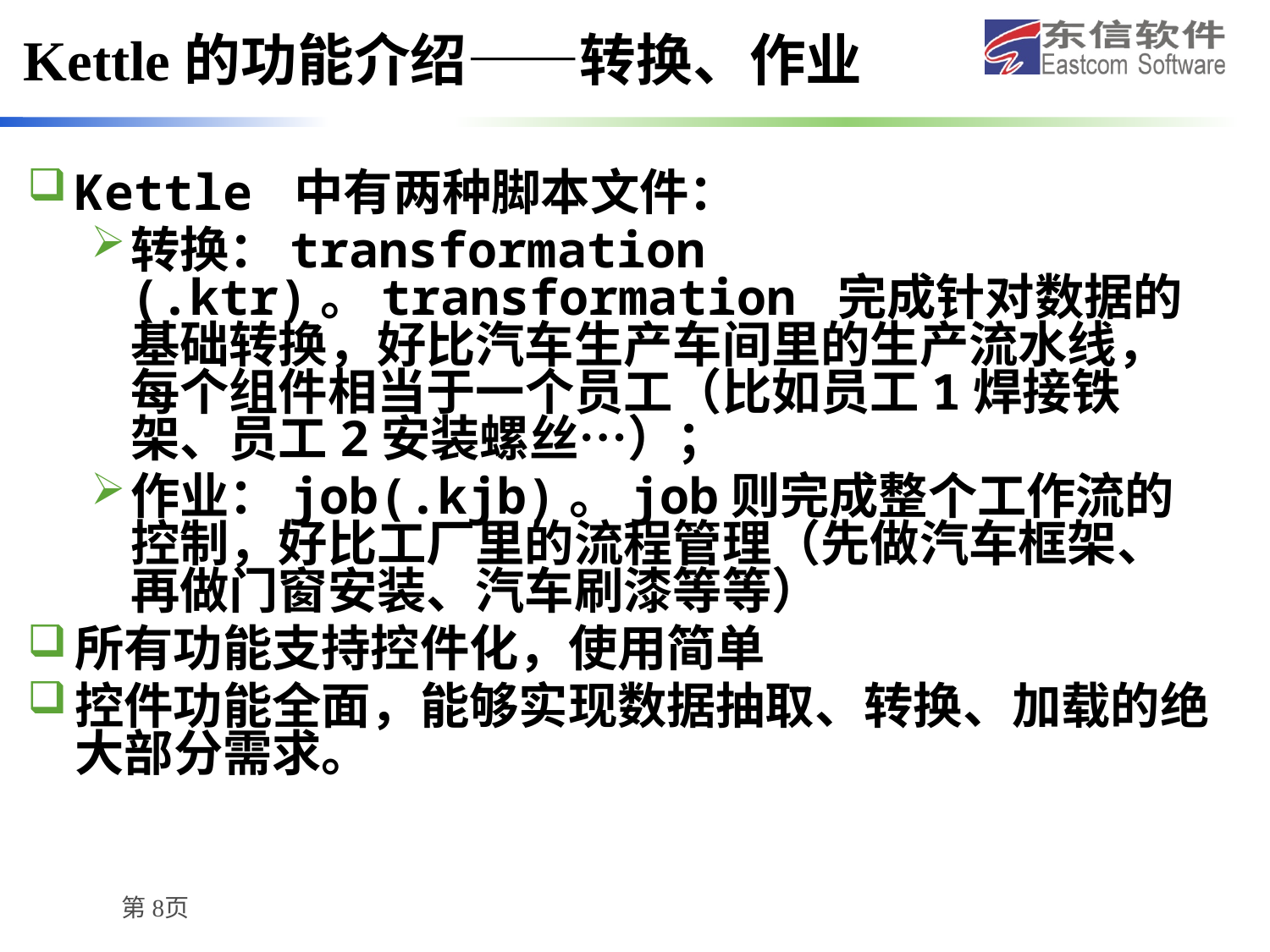

# Kettle的功能介绍——转换、作业
Kettle 中有两种脚本文件：
转换：transformation (.ktr)。transformation 完成针对数据的基础转换，好比汽车生产车间里的生产流水线，每个组件相当于一个员工（比如员工1焊接铁架、员工2安装螺丝…）；
作业：job(.kjb)。job则完成整个工作流的控制，好比工厂里的流程管理（先做汽车框架、再做门窗安装、汽车刷漆等等）
所有功能支持控件化，使用简单
控件功能全面，能够实现数据抽取、转换、加载的绝大部分需求。
第8页